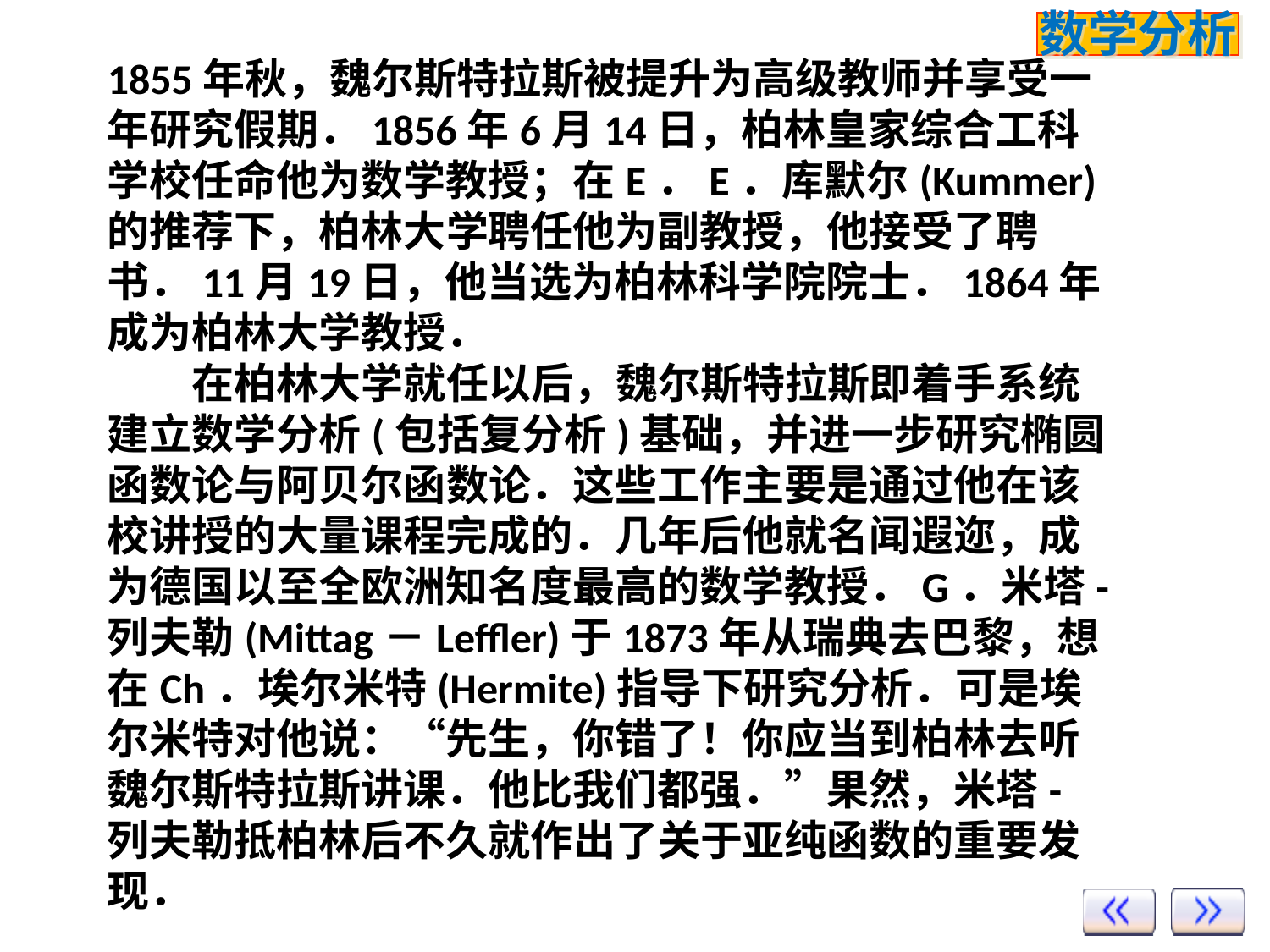

1855年秋，魏尔斯特拉斯被提升为高级教师并享受一年研究假期．1856年6月14日，柏林皇家综合工科学校任命他为数学教授；在E．E．库默尔(Kummer)的推荐下，柏林大学聘任他为副教授，他接受了聘书．11月19日，他当选为柏林科学院院士．1864年成为柏林大学教授．
　　在柏林大学就任以后，魏尔斯特拉斯即着手系统建立数学分析(包括复分析)基础，并进一步研究椭圆函数论与阿贝尔函数论．这些工作主要是通过他在该校讲授的大量课程完成的．几年后他就名闻遐迩，成为德国以至全欧洲知名度最高的数学教授．G．米塔-列夫勒(Mittag－Leffler)于1873年从瑞典去巴黎，想在Ch．埃尔米特(Hermite)指导下研究分析．可是埃尔米特对他说：“先生，你错了！你应当到柏林去听魏尔斯特拉斯讲课．他比我们都强．”果然，米塔-列夫勒抵柏林后不久就作出了关于亚纯函数的重要发现．